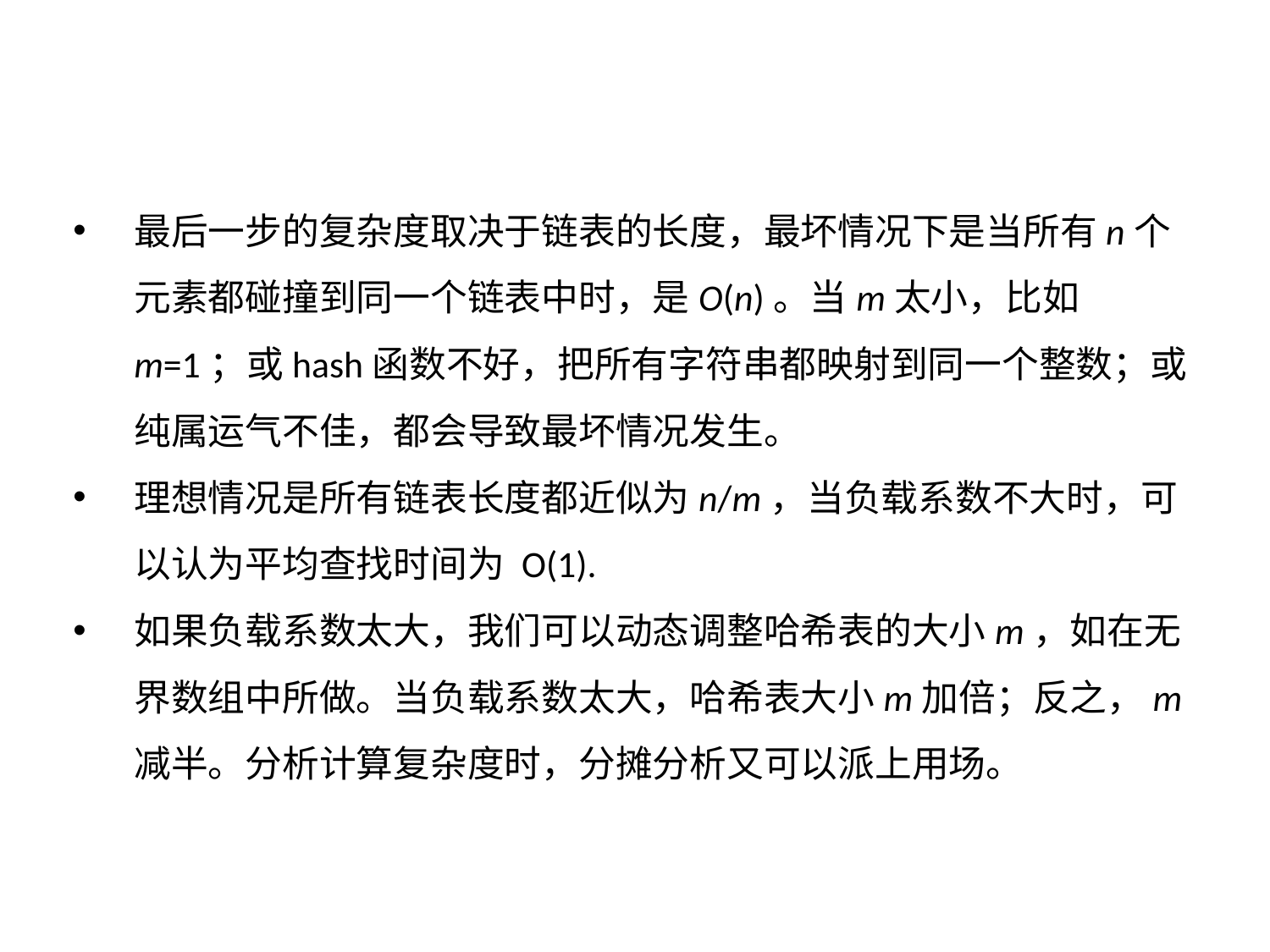

最后一步的复杂度取决于链表的长度，最坏情况下是当所有n个元素都碰撞到同一个链表中时，是O(n)。当m太小，比如m=1；或hash函数不好，把所有字符串都映射到同一个整数；或纯属运气不佳，都会导致最坏情况发生。
理想情况是所有链表长度都近似为n/m，当负载系数不大时，可以认为平均查找时间为 O(1).
如果负载系数太大，我们可以动态调整哈希表的大小m，如在无界数组中所做。当负载系数太大，哈希表大小m加倍；反之，m减半。分析计算复杂度时，分摊分析又可以派上用场。